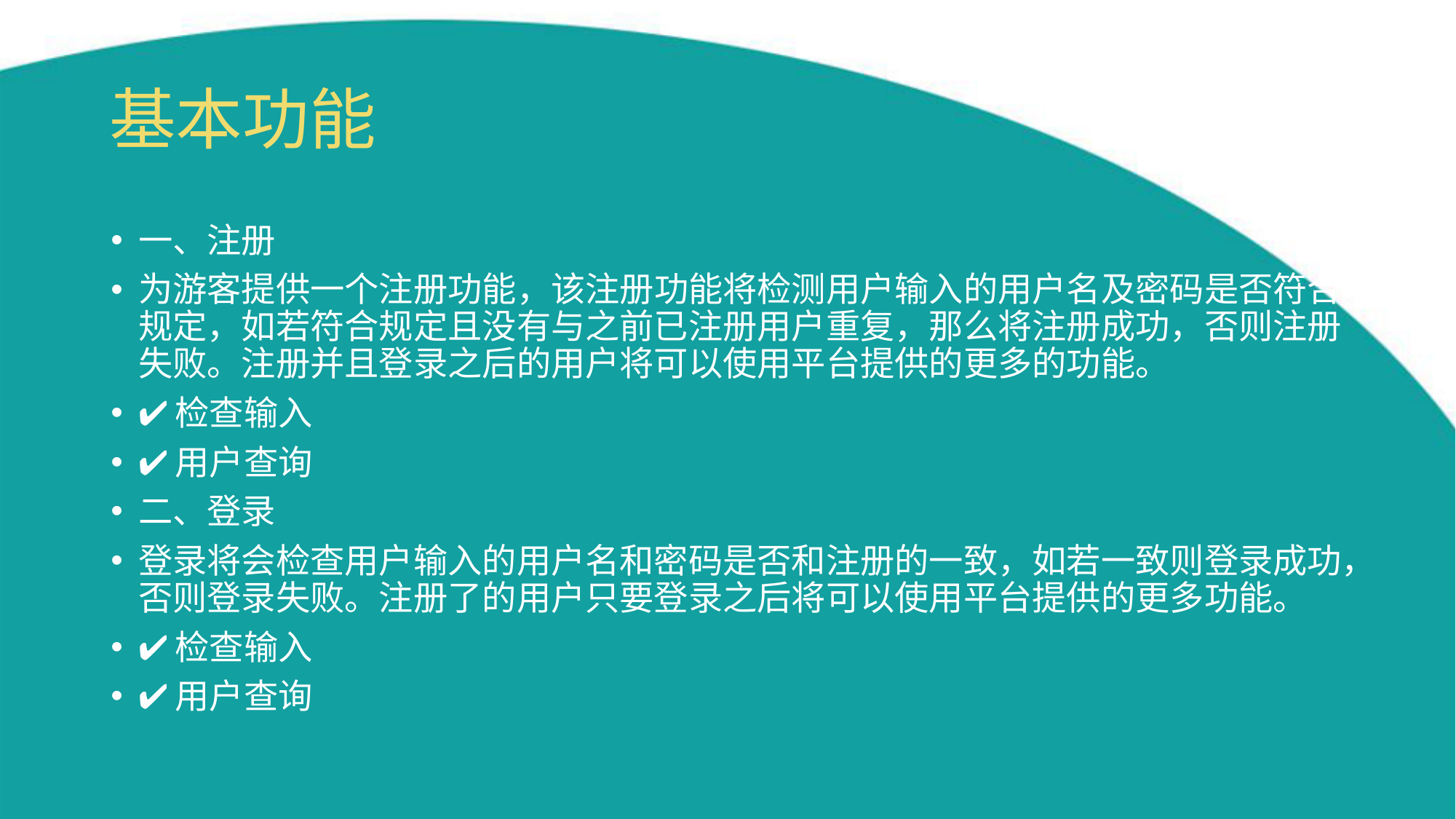

基本功能
一、注册
为游客提供一个注册功能，该注册功能将检测用户输入的用户名及密码是否符合规定，如若符合规定且没有与之前已注册用户重复，那么将注册成功，否则注册失败。注册并且登录之后的用户将可以使用平台提供的更多的功能。
✔检查输入
✔用户查询
二、登录
登录将会检查用户输入的用户名和密码是否和注册的一致，如若一致则登录成功，否则登录失败。注册了的用户只要登录之后将可以使用平台提供的更多功能。
✔检查输入
✔用户查询